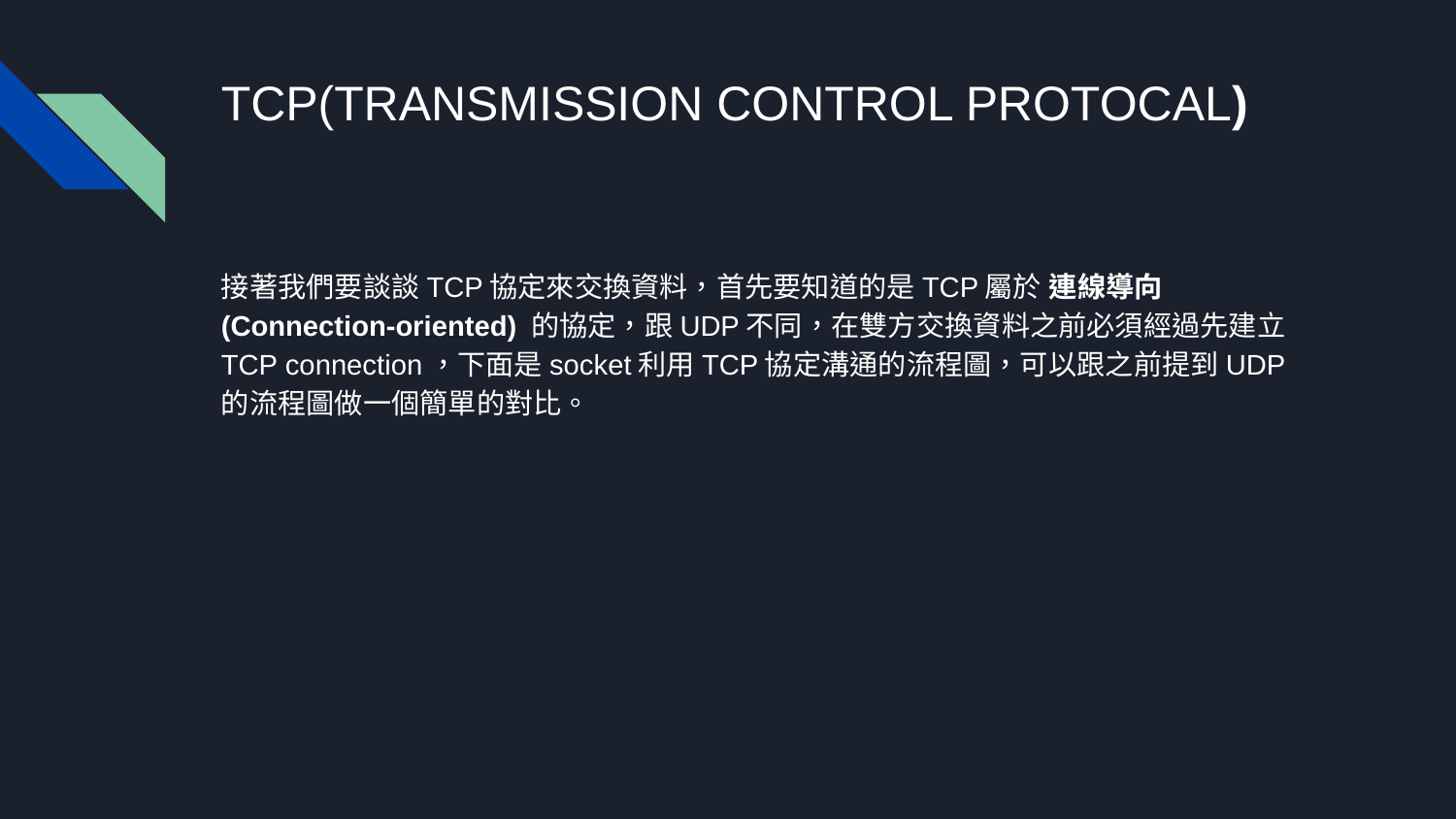

# TCP(TRANSMISSION CONTROL PROTOCAL)
接著我們要談談TCP協定來交換資料，首先要知道的是TCP屬於 連線導向(Connection-oriented) 的協定，跟UDP不同，在雙方交換資料之前必須經過先建立TCP connection，下面是socket利用TCP協定溝通的流程圖，可以跟之前提到UDP的流程圖做一個簡單的對比。